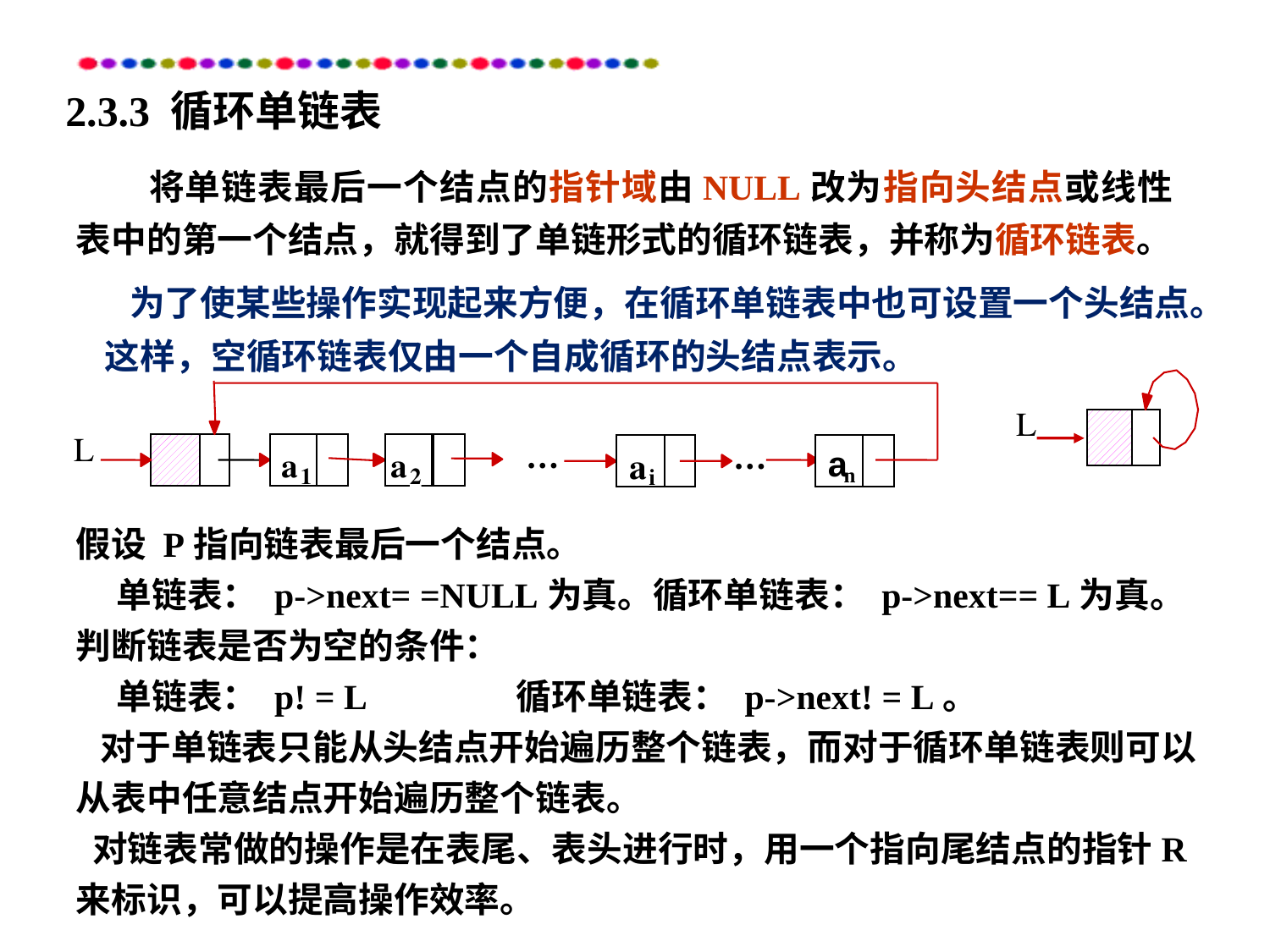

2.3.3 循环单链表
       将单链表最后一个结点的指针域由NULL改为指向头结点或线性表中的第一个结点，就得到了单链形式的循环链表，并称为循环链表。
   为了使某些操作实现起来方便，在循环单链表中也可设置一个头结点。 这样，空循环链表仅由一个自成循环的头结点表示。

L

L

a
2
…

a

…
a
a

1
n
i
假设 P指向链表最后一个结点。
    单链表： p->next= =NULL为真。循环单链表： p->next== L为真。
判断链表是否为空的条件：
    单链表： p! = L                循环单链表： p->next! = L。
  对于单链表只能从头结点开始遍历整个链表，而对于循环单链表则可以从表中任意结点开始遍历整个链表。
 对链表常做的操作是在表尾、表头进行时，用一个指向尾结点的指针R来标识，可以提高操作效率。